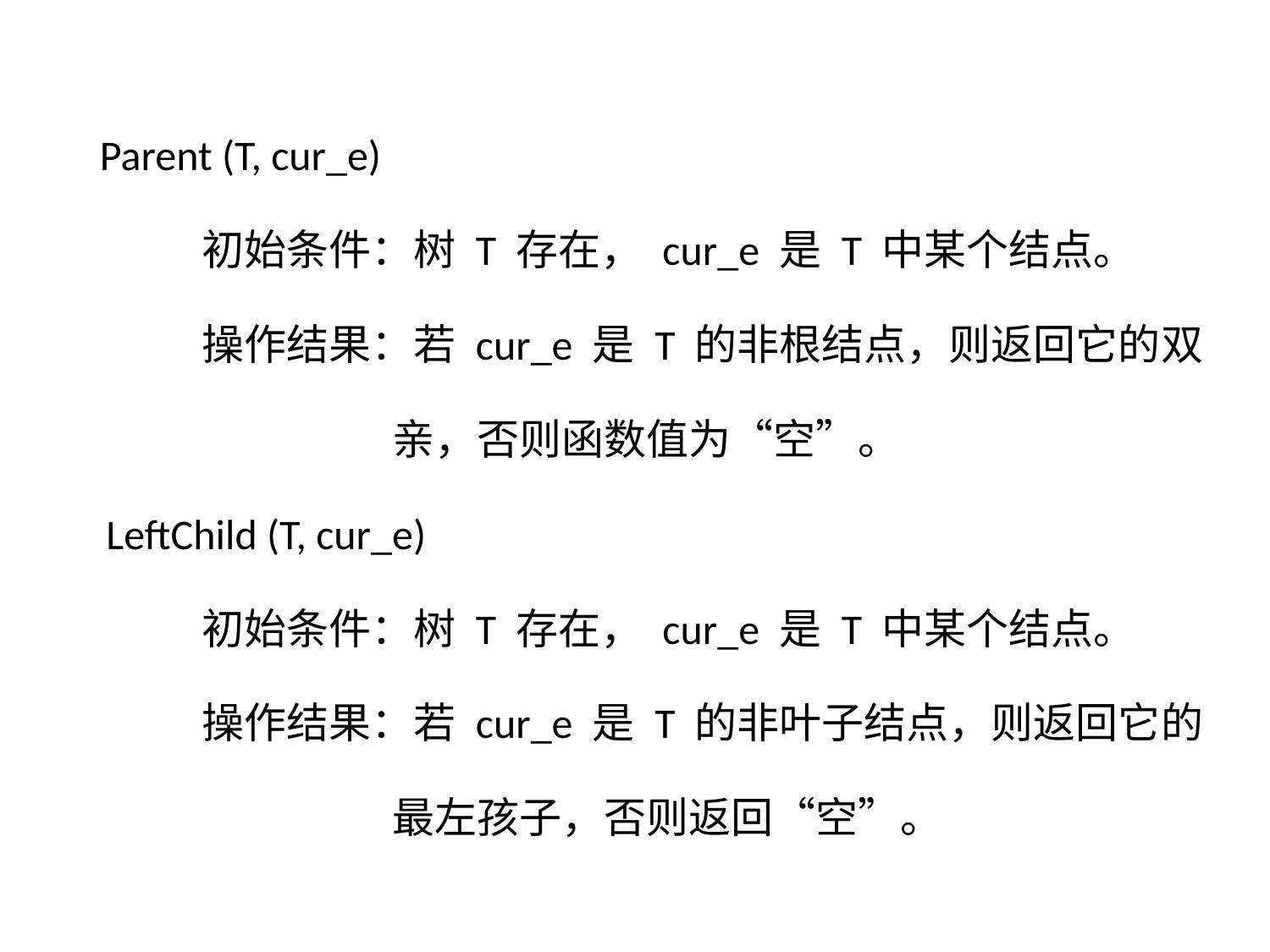

Parent (T, cur_e)
          初始条件：树 T 存在， cur_e 是 T 中某个结点。
          操作结果：若 cur_e 是 T 的非根结点，则返回它的双
                              亲，否则函数值为“空”。
 LeftChild (T, cur_e)
          初始条件：树 T 存在， cur_e 是 T 中某个结点。
          操作结果：若 cur_e 是 T 的非叶子结点，则返回它的
                              最左孩子，否则返回“空”。